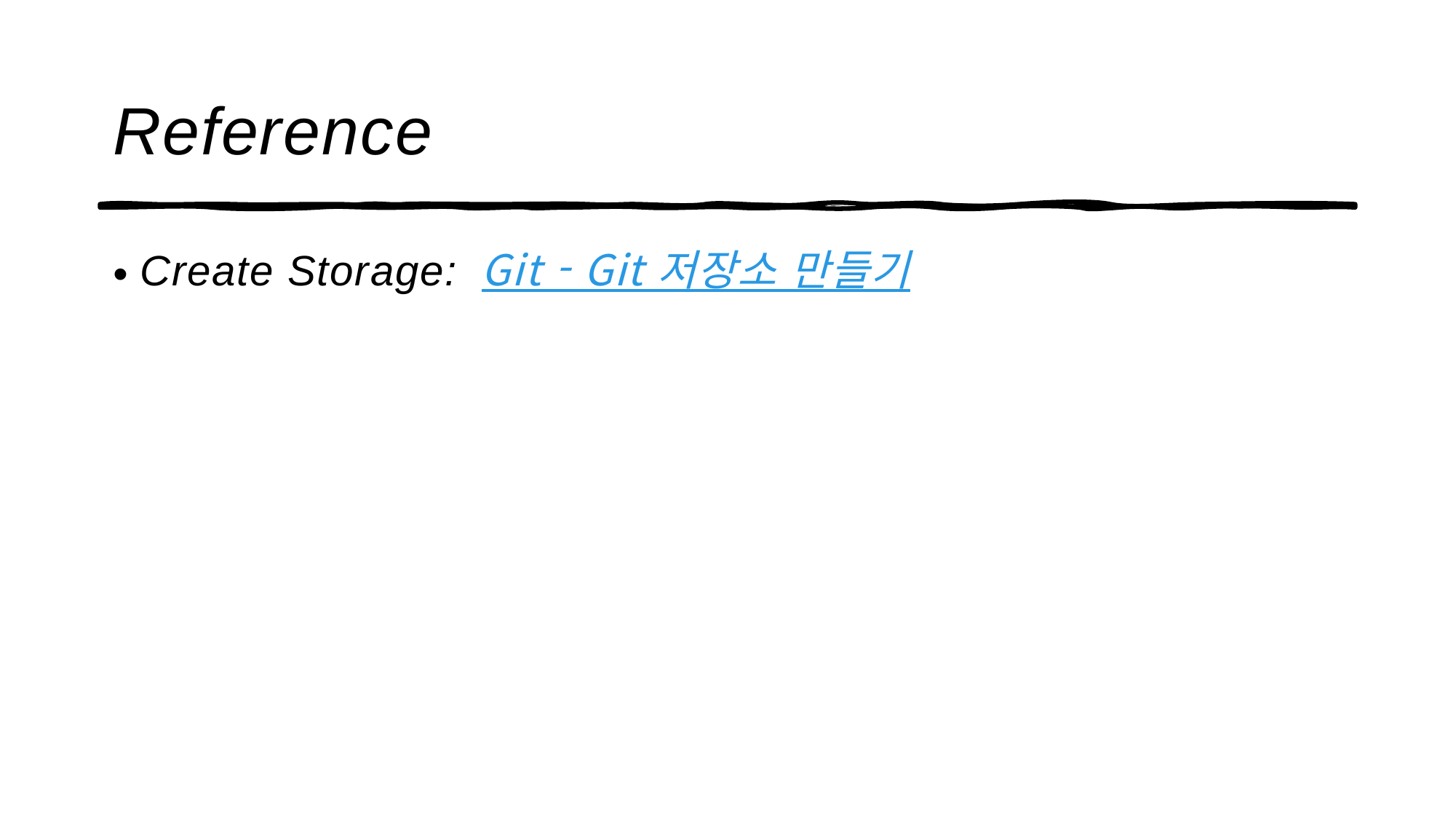

# Reference
Create Storage: Git - Git 저장소 만들기